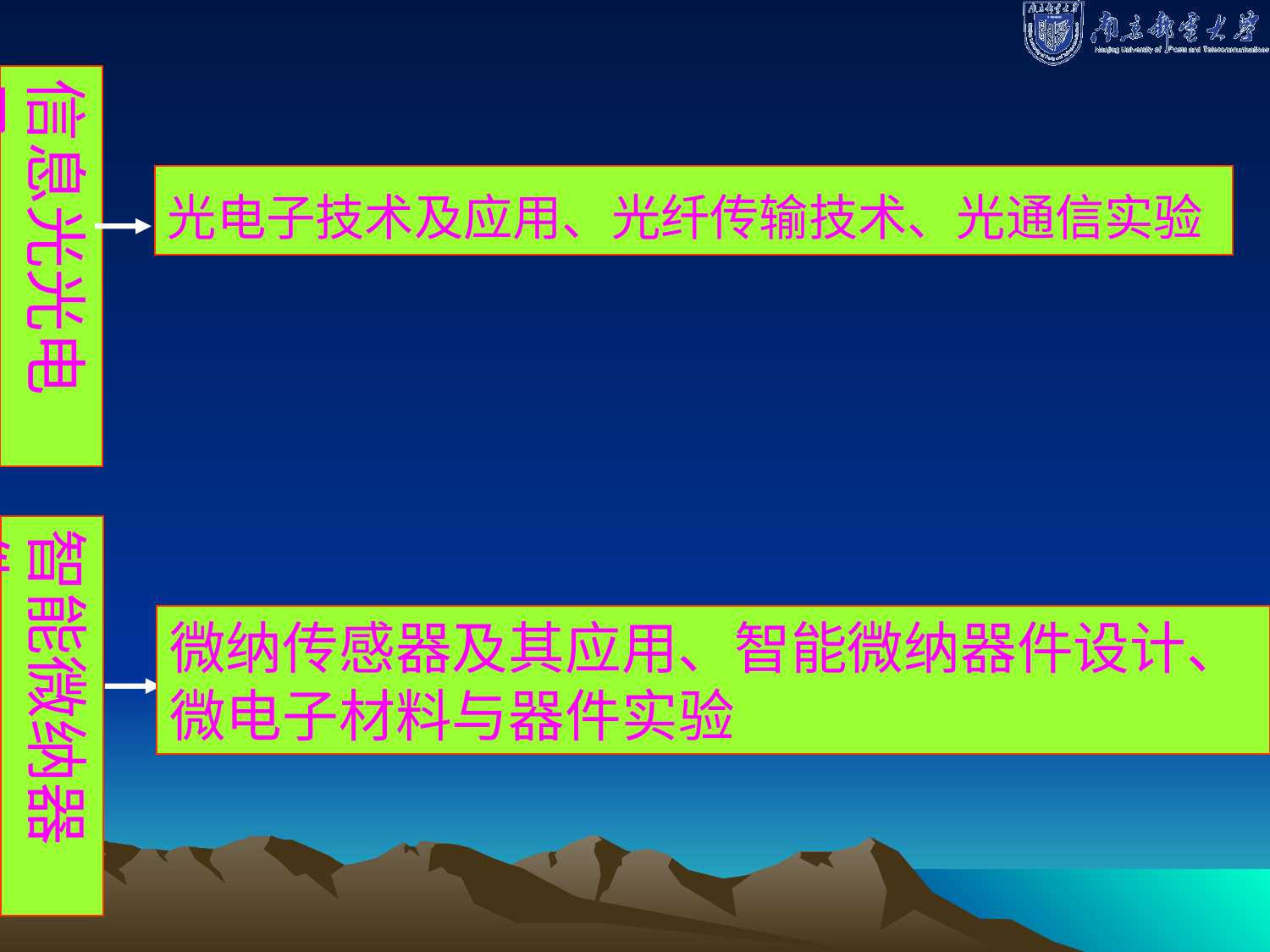

信息光光电子
光电子技术及应用、光纤传输技术、光通信实验

智能微纳器件
微纳传感器及其应用、智能微纳器件设计、微电子材料与器件实验

28